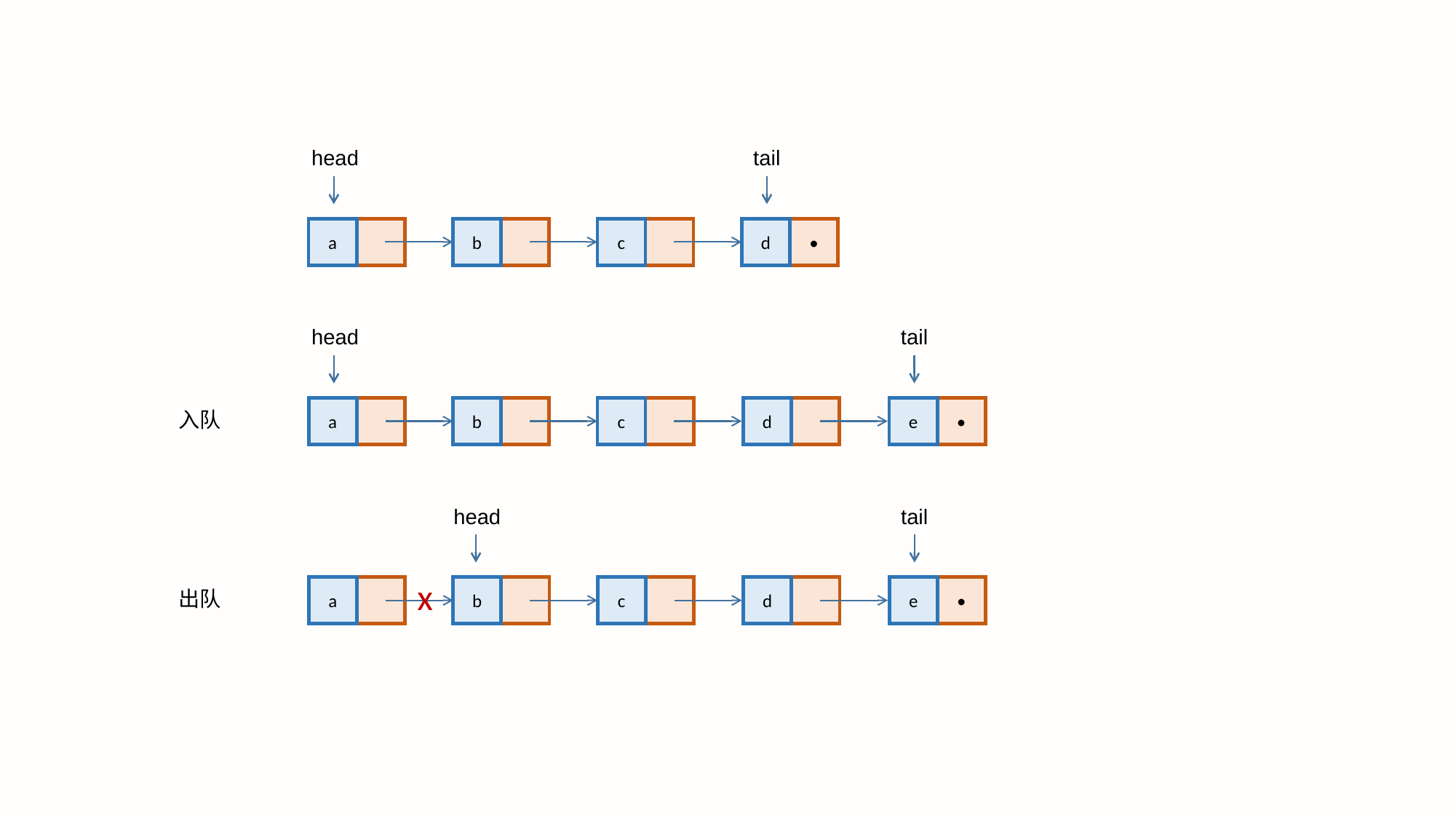

head
tail
a

b

c

d
•
head
tail
a

b

c

d

e
•
入队
head
tail
x
a

b

c

d

e
•
出队